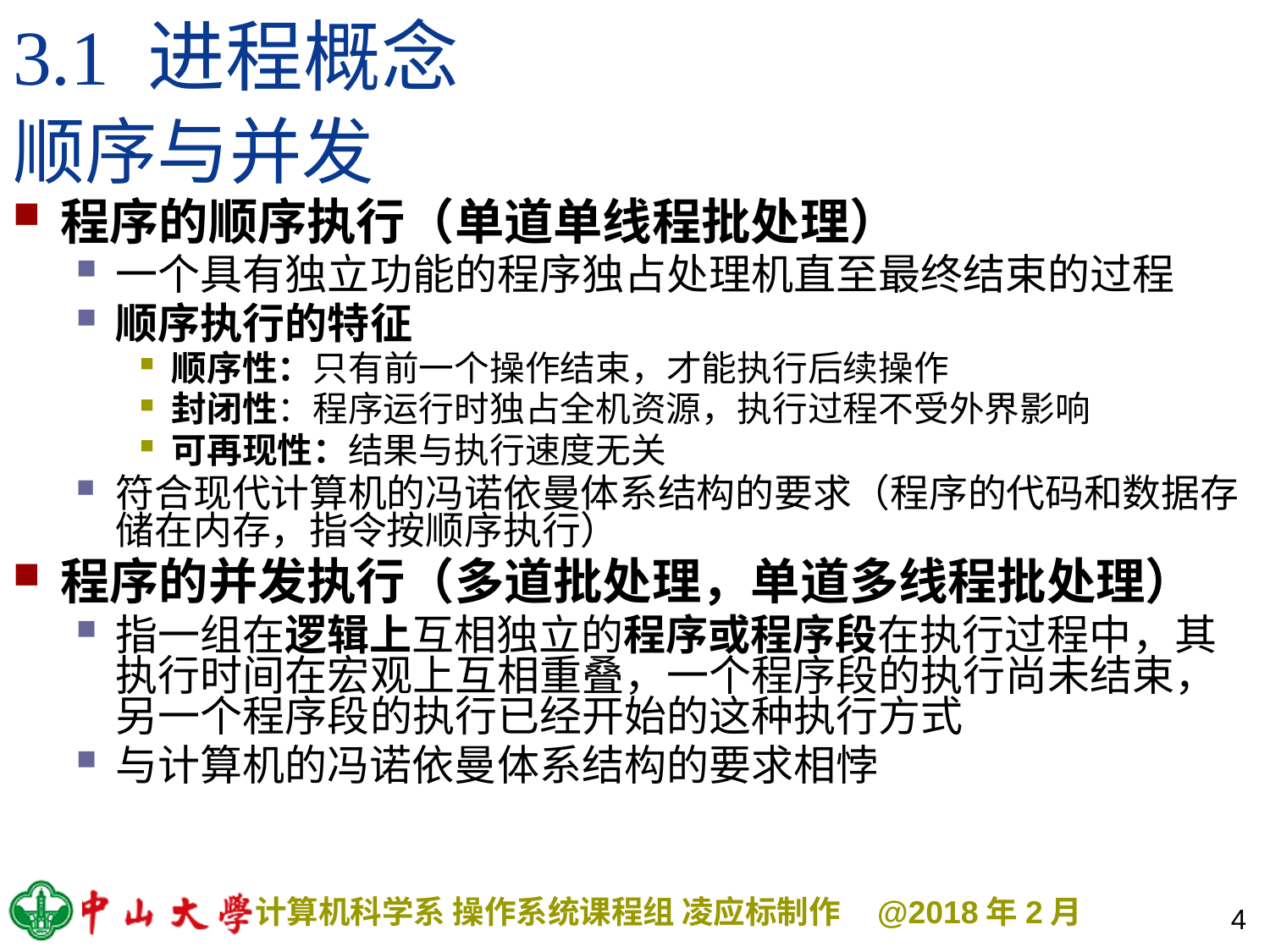

# 3.1 进程概念
顺序与并发
程序的顺序执行（单道单线程批处理）
一个具有独立功能的程序独占处理机直至最终结束的过程
顺序执行的特征
顺序性：只有前一个操作结束，才能执行后续操作
封闭性：程序运行时独占全机资源，执行过程不受外界影响
可再现性：结果与执行速度无关
符合现代计算机的冯诺依曼体系结构的要求（程序的代码和数据存储在内存，指令按顺序执行）
程序的并发执行（多道批处理，单道多线程批处理）
指一组在逻辑上互相独立的程序或程序段在执行过程中，其执行时间在宏观上互相重叠，一个程序段的执行尚未结束，另一个程序段的执行已经开始的这种执行方式
与计算机的冯诺依曼体系结构的要求相悖
4